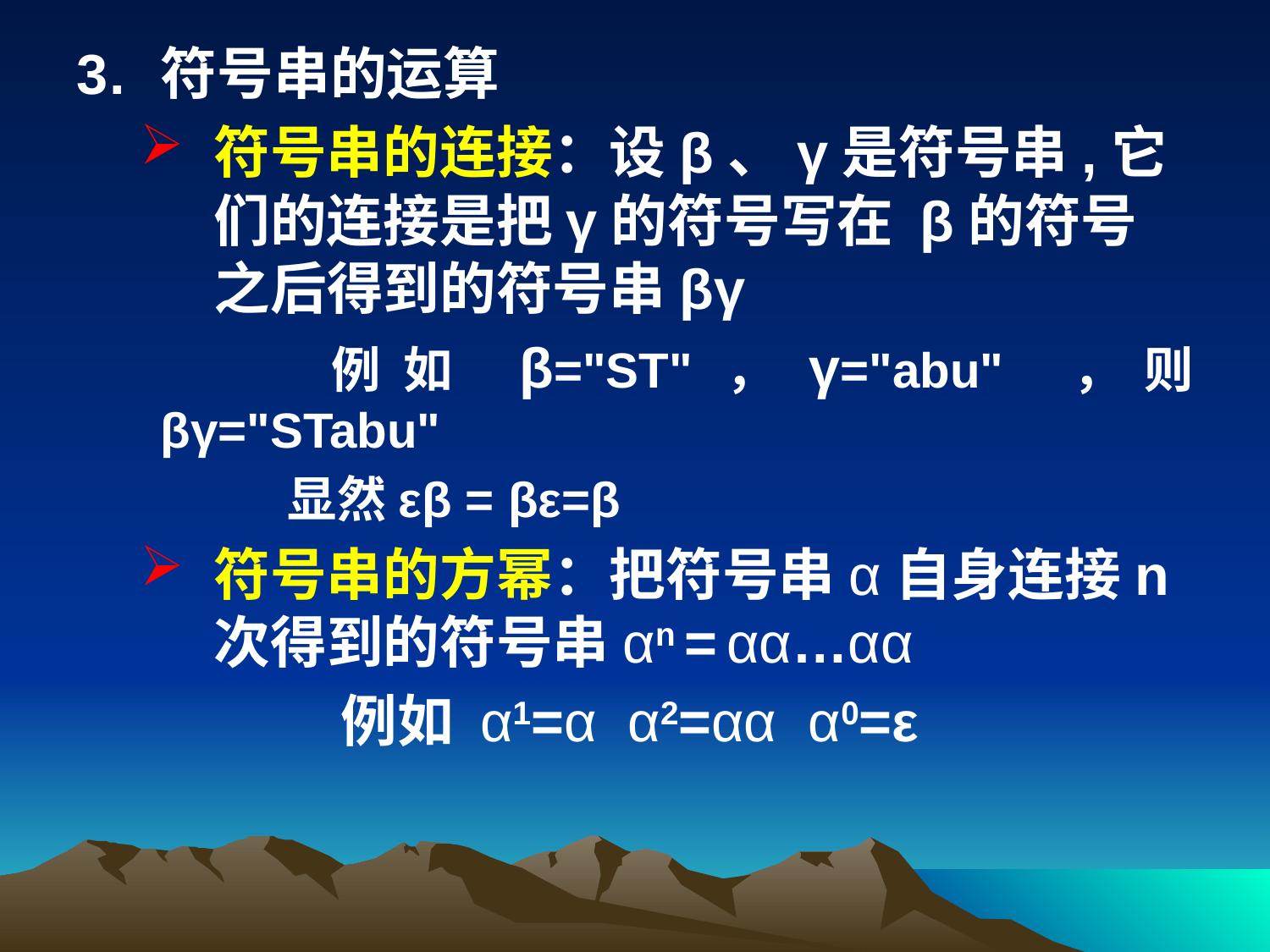

符号串的运算
符号串的连接：设β、γ是符号串,它们的连接是把γ的符号写在 β的符号之后得到的符号串βγ
		例如 β="ST"，γ="abu" ，则 βγ="STabu"
		显然εβ = βε=β
符号串的方幂：把符号串α自身连接n次得到的符号串αn = αα…αα
		例如 α1=α  α2=αα  α0=ε